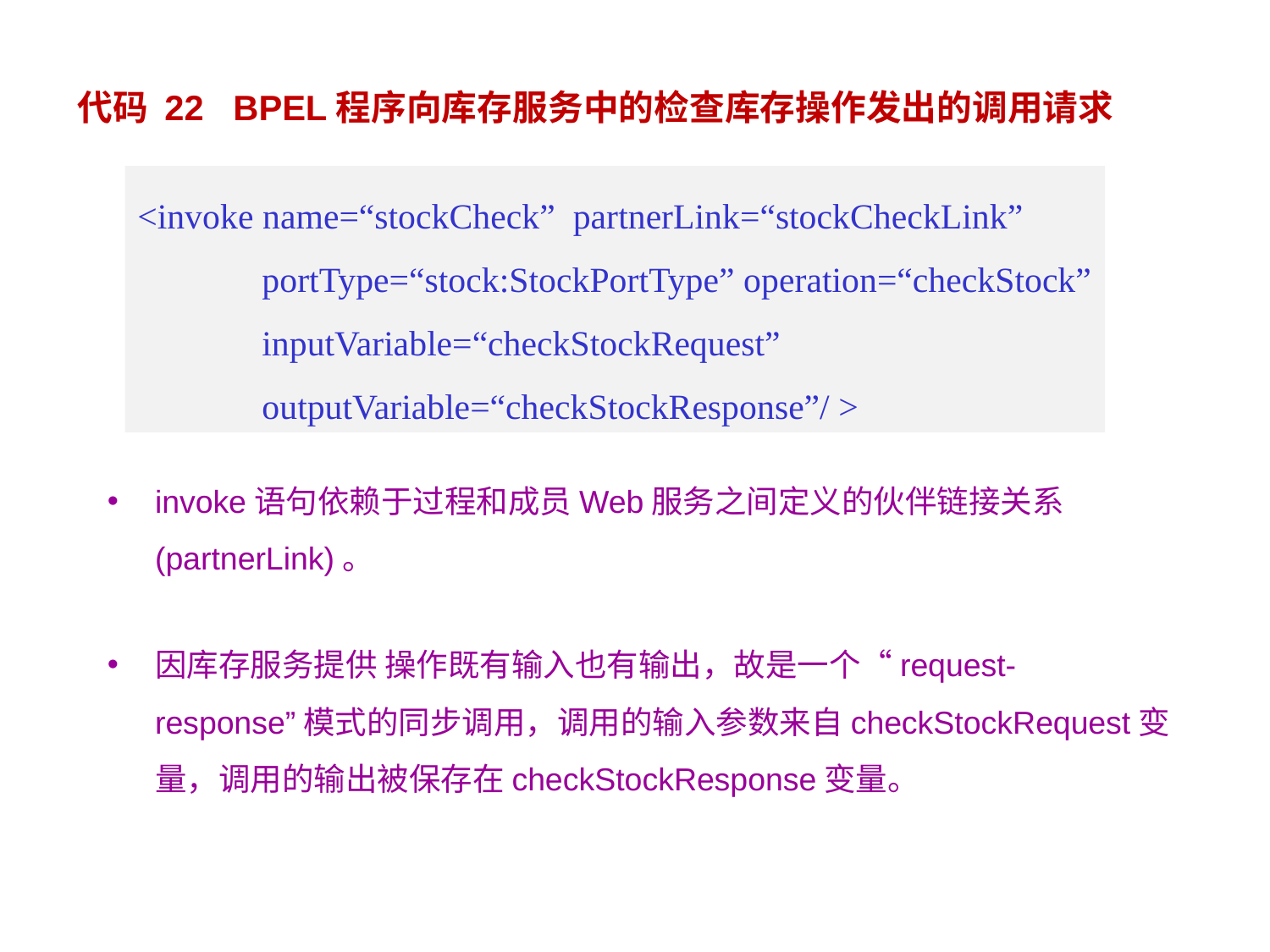

代码 22   BPEL程序向库存服务中的检查库存操作发出的调用请求
<invoke name=“stockCheck”  partnerLink=“stockCheckLink”
              portType=“stock:StockPortType” operation=“checkStock”
              inputVariable=“checkStockRequest”
              outputVariable=“checkStockResponse”/ >
invoke语句依赖于过程和成员Web服务之间定义的伙伴链接关系(partnerLink)。

因库存服务提供 操作既有输入也有输出，故是一个“request-response”模式的同步调用，调用的输入参数来自checkStockRequest变量，调用的输出被保存在checkStockResponse变量。